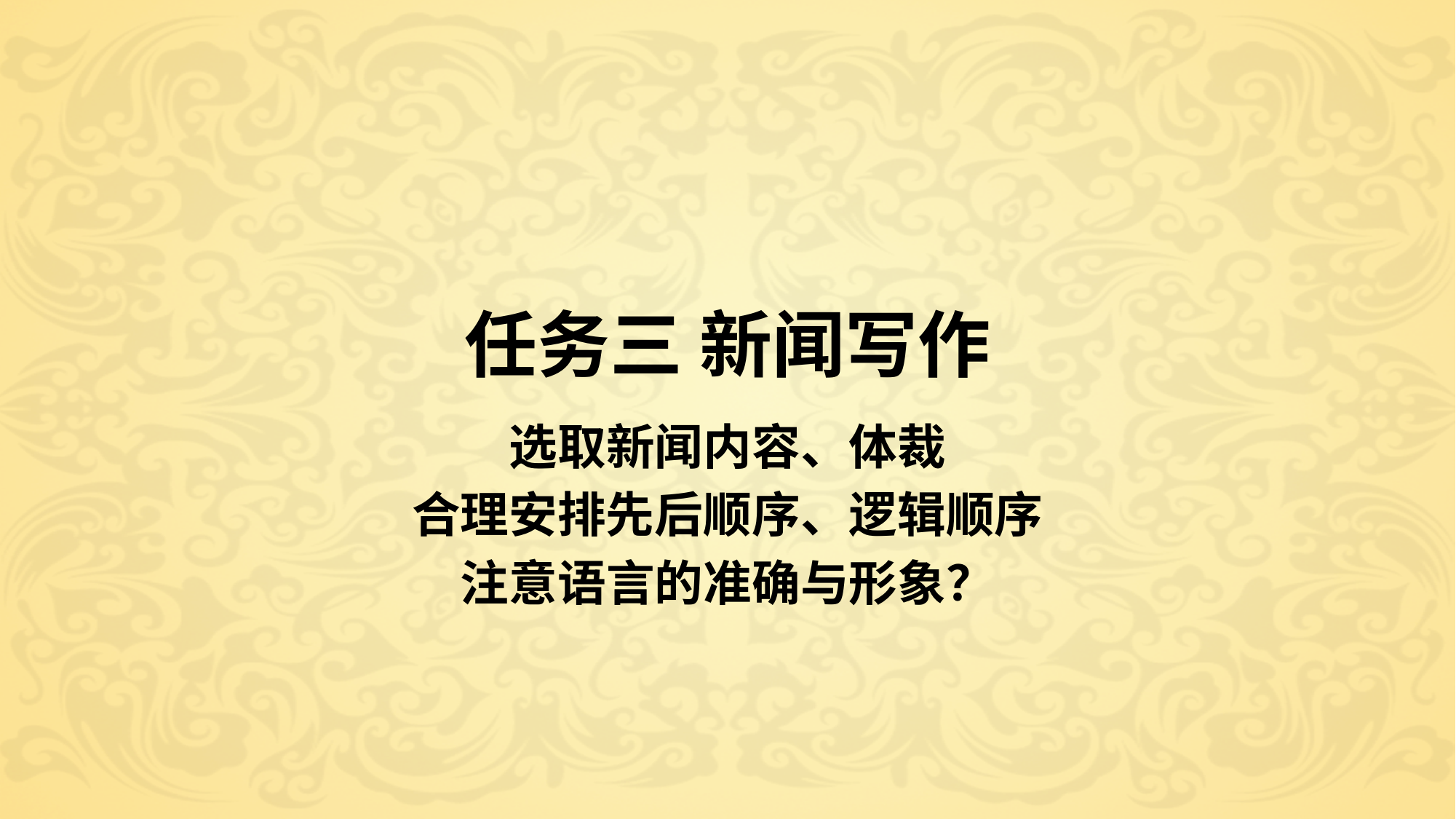

# 任务三 新闻写作
选取新闻内容、体裁
合理安排先后顺序、逻辑顺序
注意语言的准确与形象？